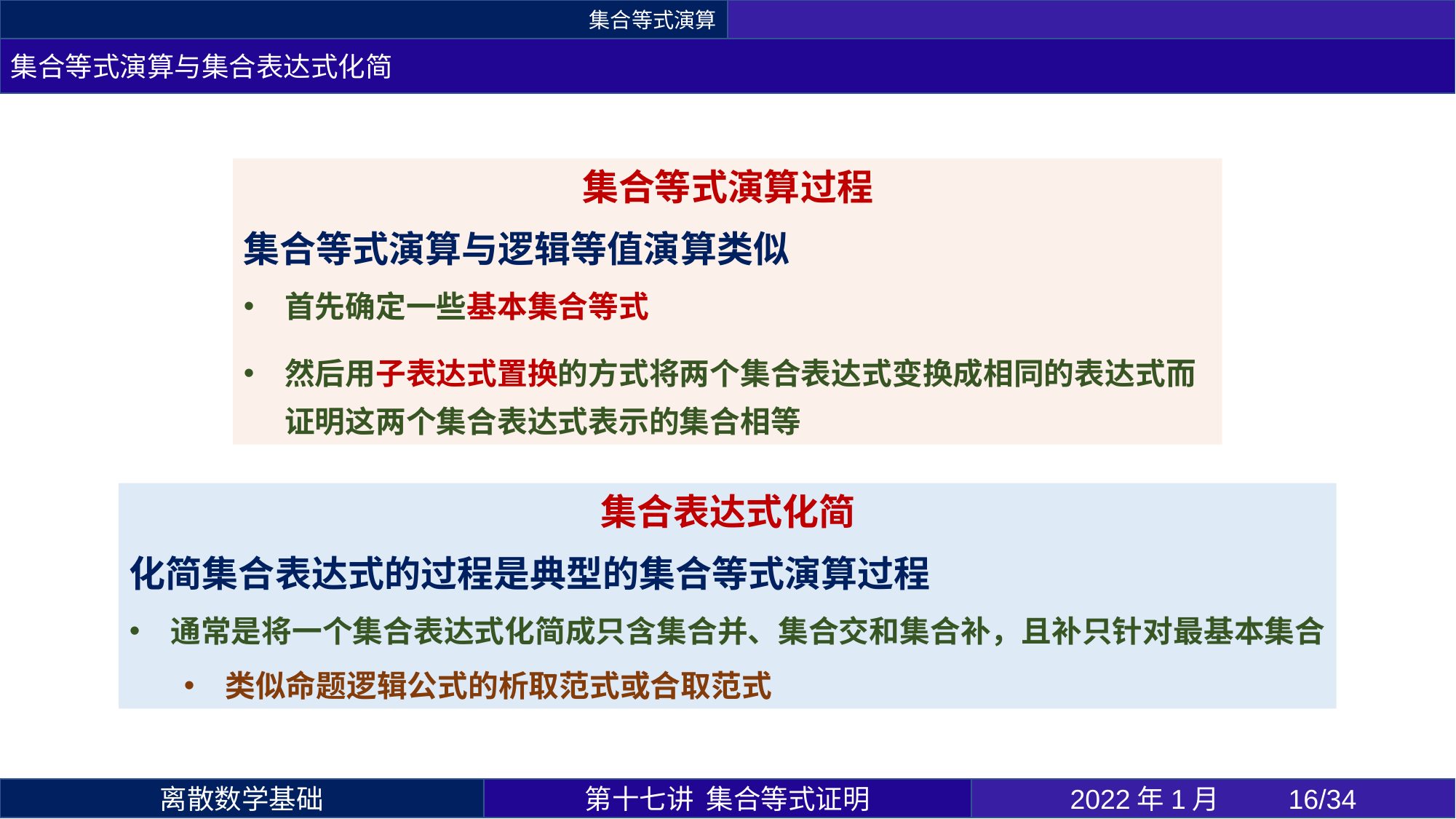

集合等式演算
集合等式演算与集合表达式化简
集合等式演算过程
集合等式演算与逻辑等值演算类似
首先确定一些基本集合等式
然后用子表达式置换的方式将两个集合表达式变换成相同的表达式而证明这两个集合表达式表示的集合相等
集合表达式化简
化简集合表达式的过程是典型的集合等式演算过程
通常是将一个集合表达式化简成只含集合并、集合交和集合补，且补只针对最基本集合
类似命题逻辑公式的析取范式或合取范式
第十七讲  集合等式证明
2022年1月 	16/34
离散数学基础